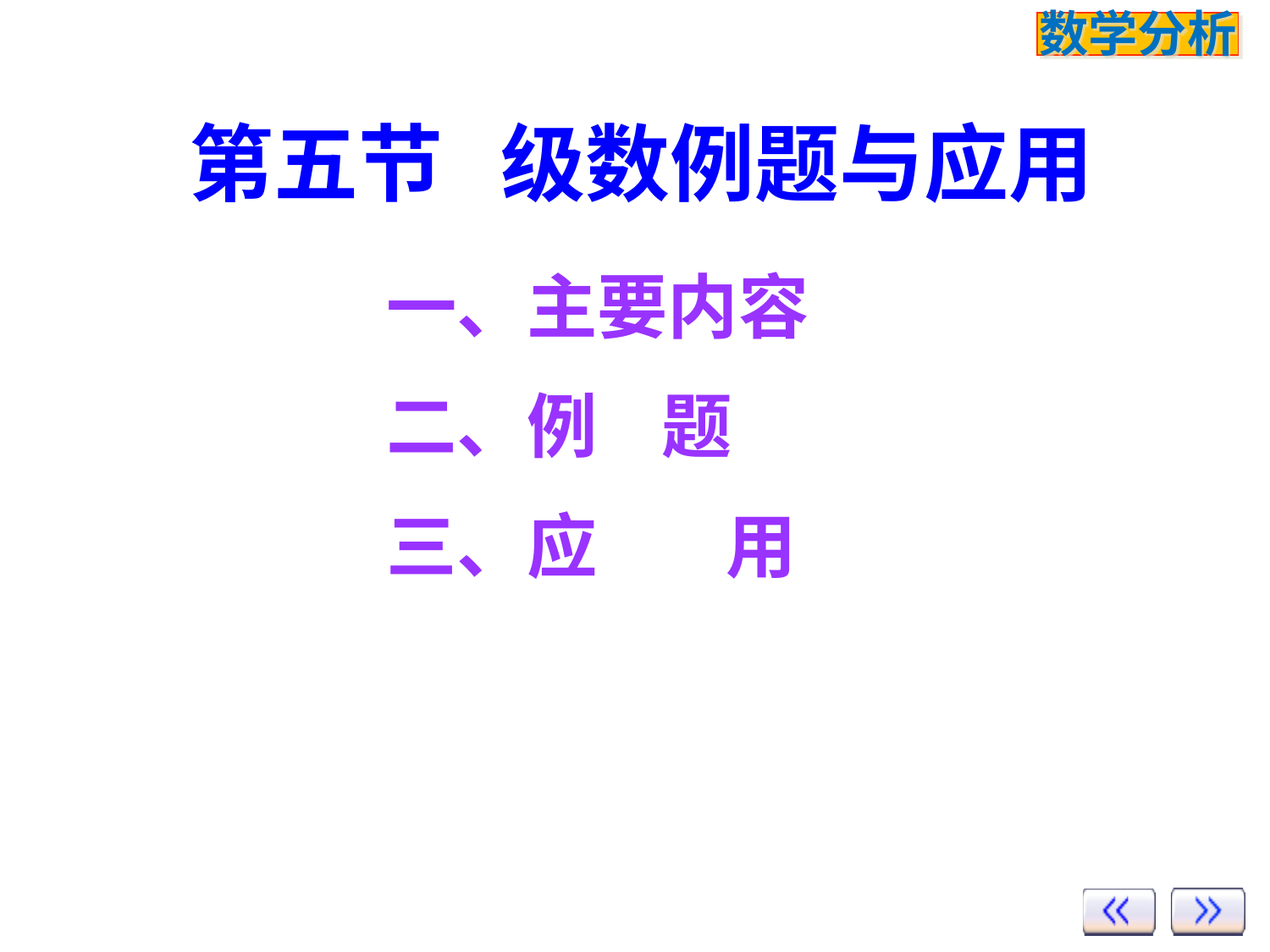

第五节   级数例题与应用
一、主要内容
二、例    题
三、应        用